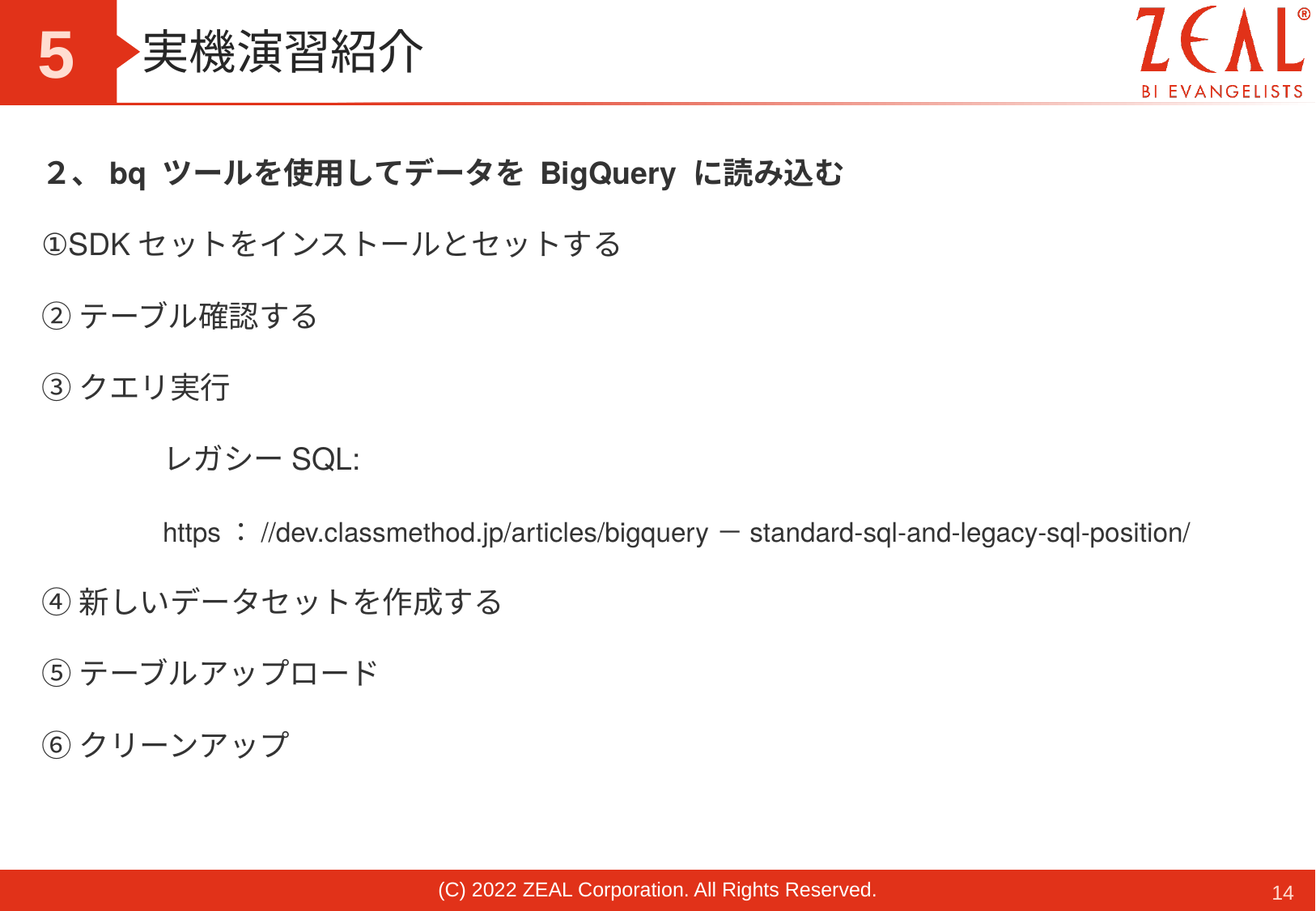

5
# 実機演習紹介
２、bq ツールを使用してデータを BigQuery に読み込む
①SDKセットをインストールとセットする
②テーブル確認する
③クエリ実行
	レガシーSQL:
	https：//dev.classmethod.jp/articles/bigquery－standard-sql-and-legacy-sql-position/
④新しいデータセットを作成する
⑤テーブルアップロード
⑥クリーンアップ